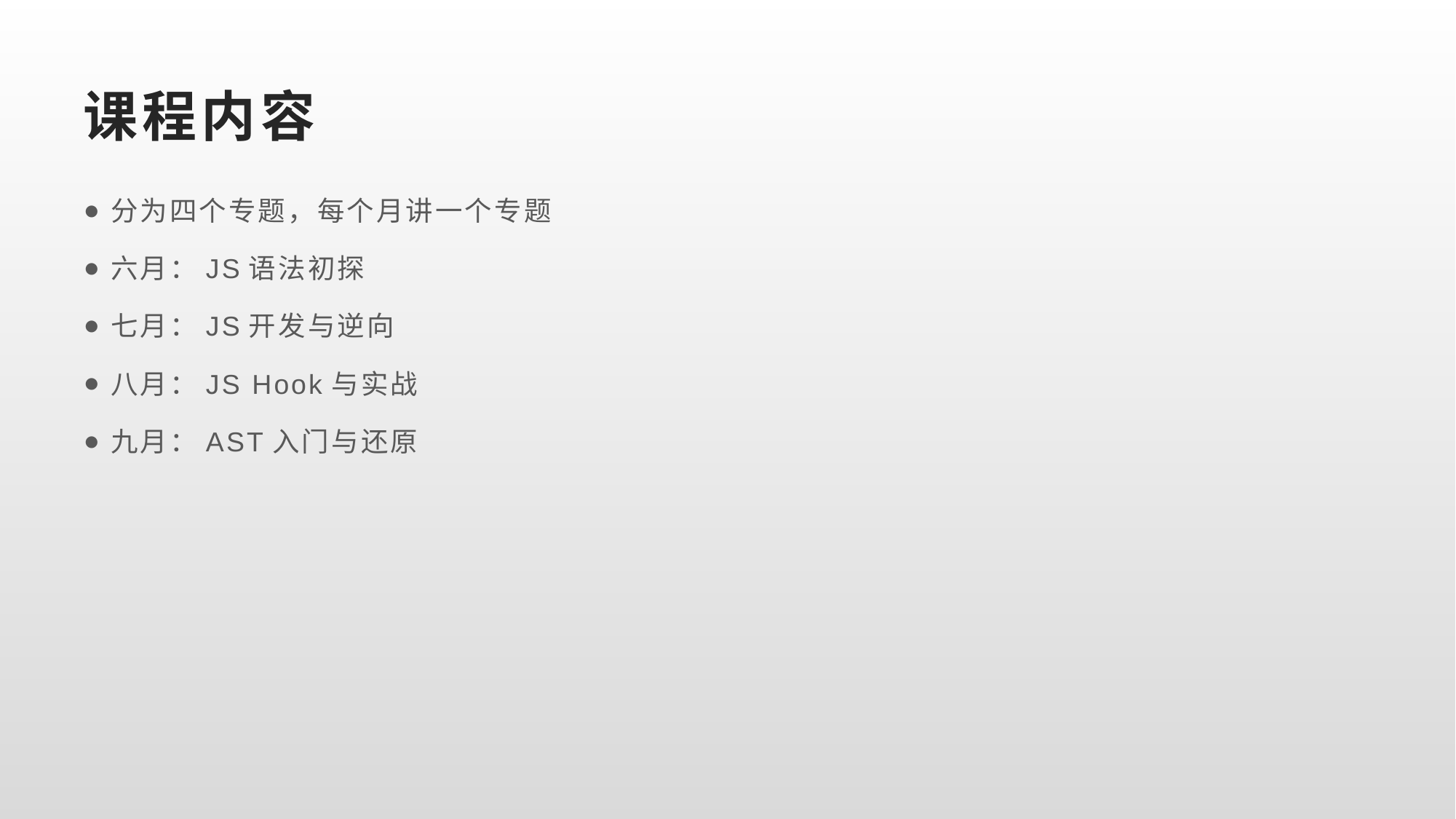

# 课程内容
分为四个专题，每个月讲一个专题
六月：JS语法初探
七月：JS开发与逆向
八月：JS Hook与实战
九月：AST入门与还原